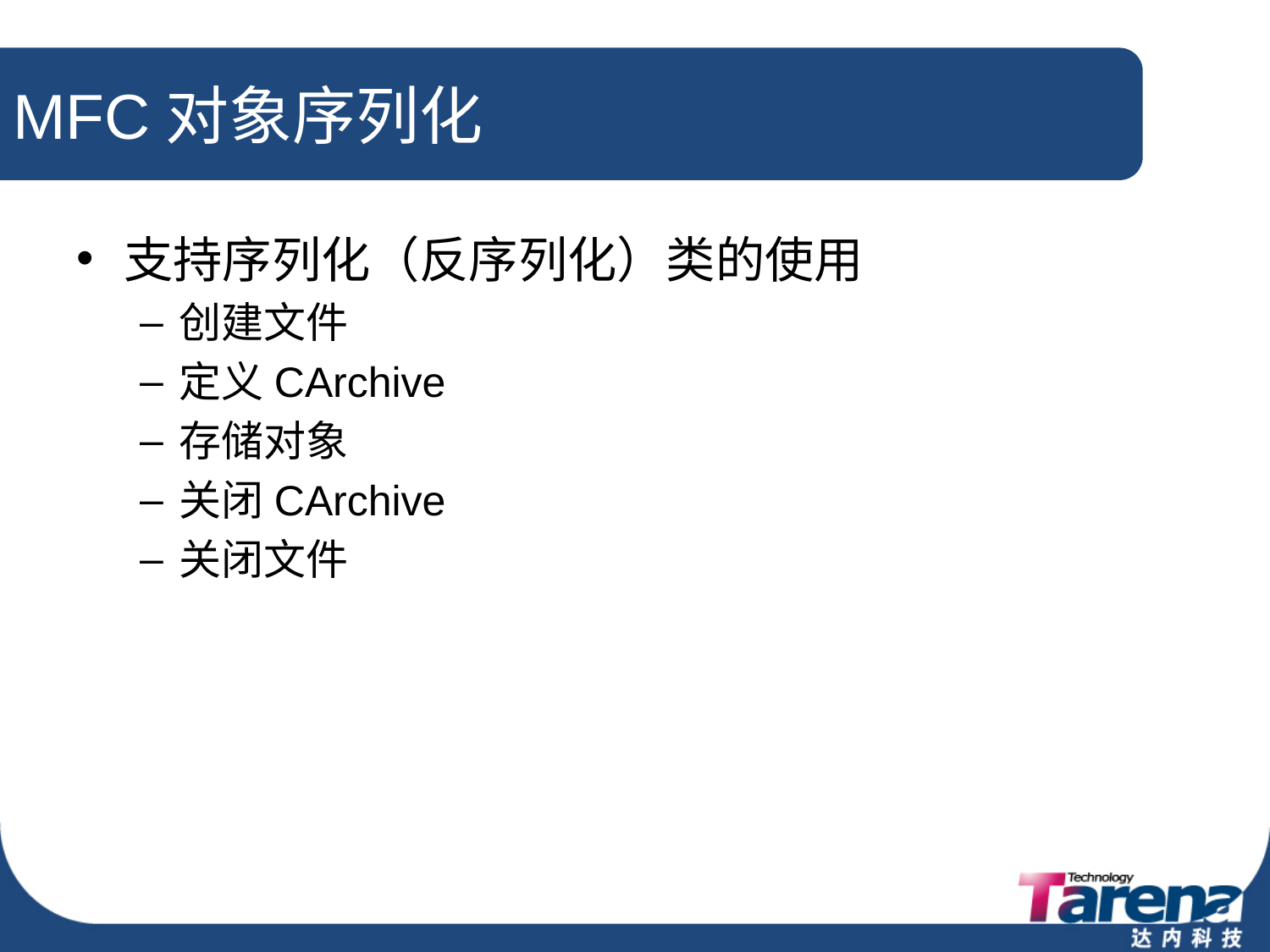

# MFC对象序列化
支持序列化（反序列化）类的使用
创建文件
定义CArchive
存储对象
关闭CArchive
关闭文件